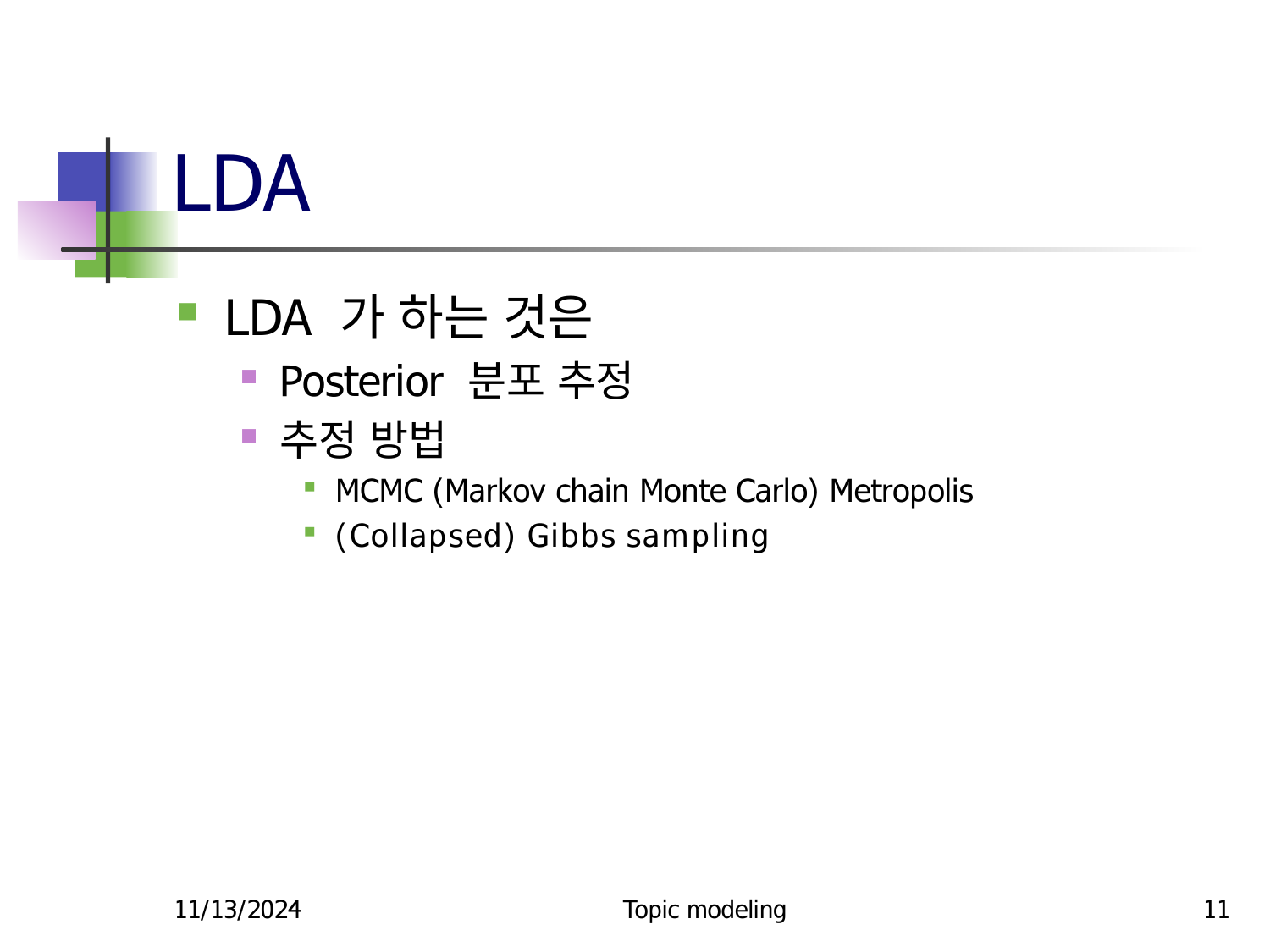

# LDA
LDA 가 하는 것은
Posterior 분포 추정
추정 방법
MCMC (Markov chain Monte Carlo) Metropolis
(Collapsed) Gibbs sampling
11/13/2024
Topic modeling
11